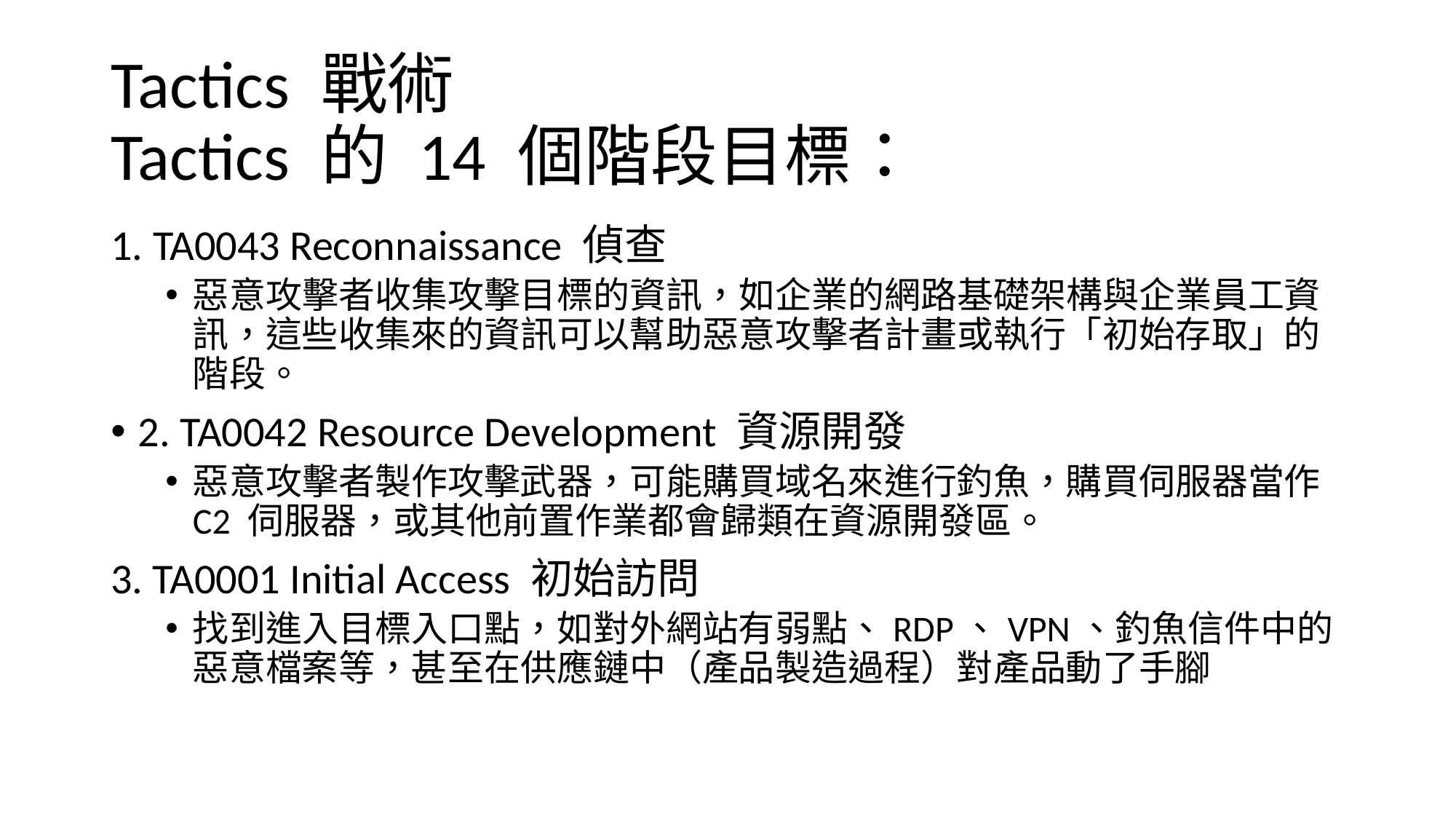

# Tactics 戰術 Tactics 的 14 個階段目標：
1. TA0043 Reconnaissance 偵查
惡意攻擊者收集攻擊目標的資訊，如企業的網路基礎架構與企業員工資訊，這些收集來的資訊可以幫助惡意攻擊者計畫或執行「初始存取」的階段。
2. TA0042 Resource Development 資源開發
惡意攻擊者製作攻擊武器，可能購買域名來進行釣魚，購買伺服器當作 C2 伺服器，或其他前置作業都會歸類在資源開發區。
3. TA0001 Initial Access 初始訪問
找到進入目標入口點，如對外網站有弱點、RDP、VPN、釣魚信件中的惡意檔案等，甚至在供應鏈中（產品製造過程）對產品動了手腳